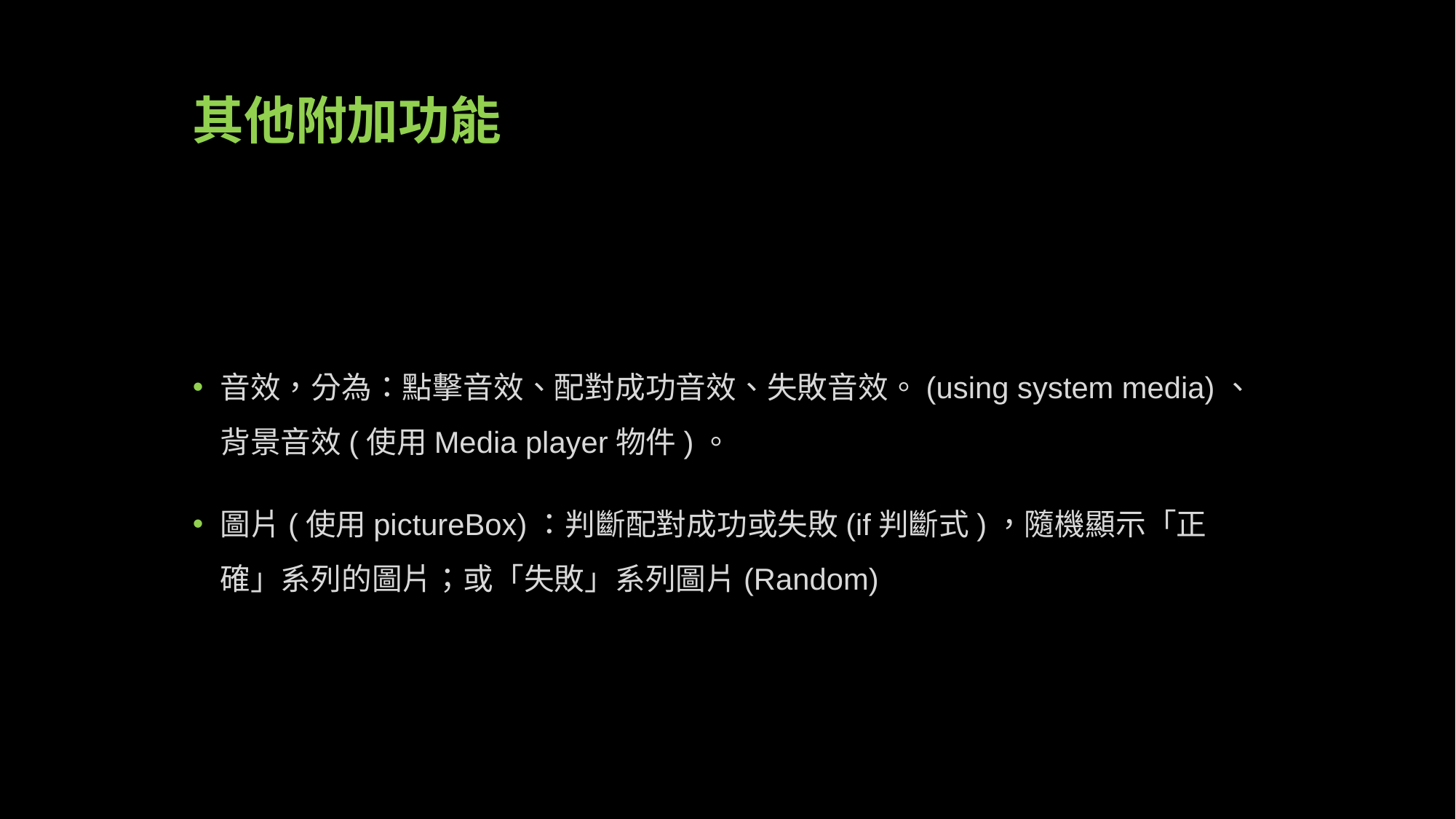

# 其他附加功能
音效，分為：點擊音效、配對成功音效、失敗音效。(using system media)、背景音效(使用Media player物件)。
圖片(使用pictureBox)：判斷配對成功或失敗(if判斷式)，隨機顯示「正確」系列的圖片；或「失敗」系列圖片(Random)